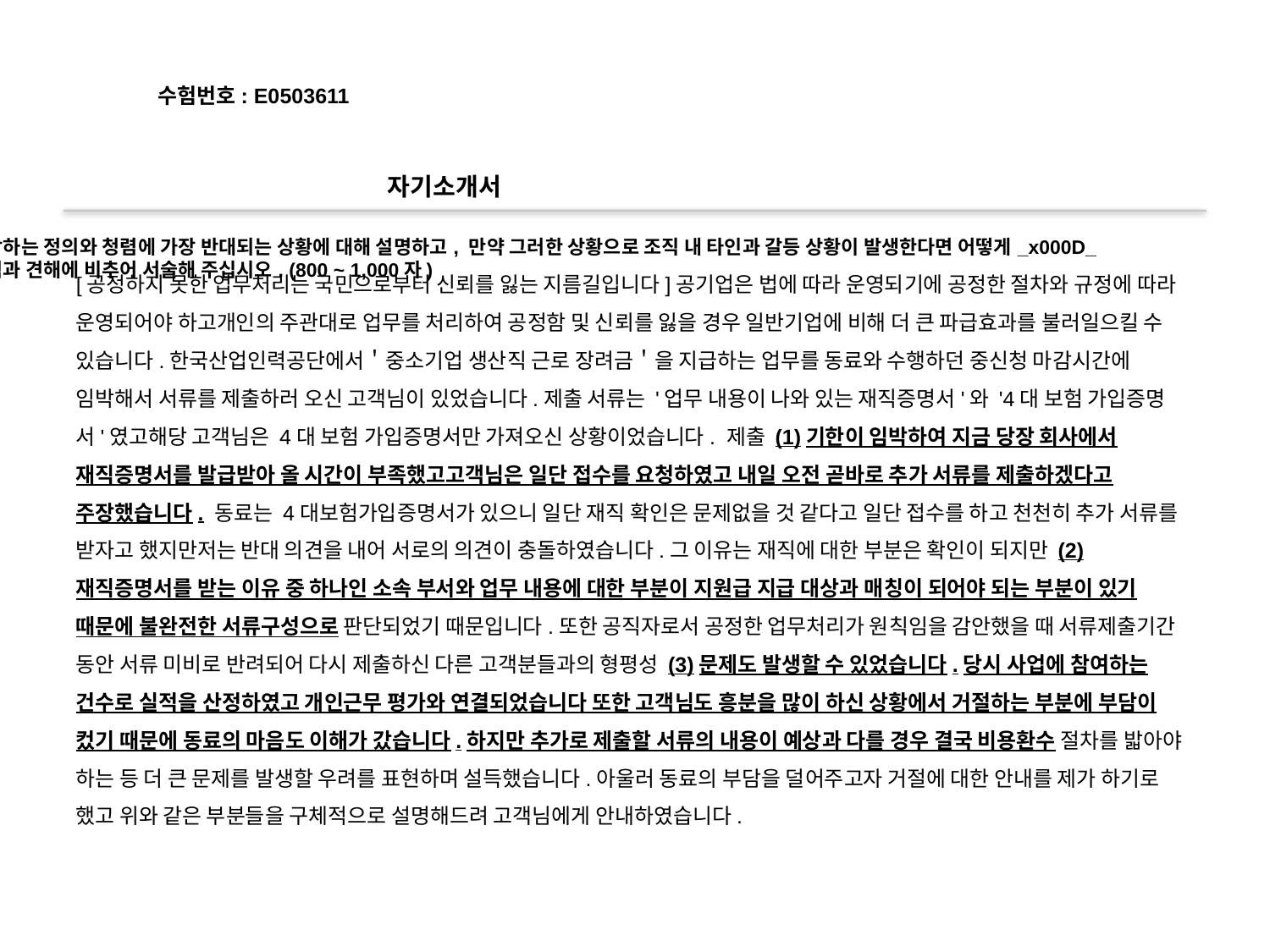

수험번호: E0503611
#

자기소개서

조직 생활에서 본인이 생각하는 정의와 청렴에 가장 반대되는 상황에 대해 설명하고, 만약 그러한 상황으로 조직 내 타인과 갈등 상황이 발생한다면 어떻게_x000D_
대처할 것인지 본인의 경험과 견해에 비추어 서술해 주십시오. (800 ~ 1,000자)

[공정하지 못한 업무처리는 국민으로부터 신뢰를 잃는 지름길입니다]공기업은 법에 따라 운영되기에 공정한 절차와 규정에 따라 운영되어야 하고개인의 주관대로 업무를 처리하여 공정함 및 신뢰를 잃을 경우 일반기업에 비해 더 큰 파급효과를 불러일으킬 수 있습니다.한국산업인력공단에서＇중소기업 생산직 근로 장려금＇을 지급하는 업무를 동료와 수행하던 중신청 마감시간에 임박해서 서류를 제출하러 오신 고객님이 있었습니다.제출 서류는 '업무 내용이 나와 있는 재직증명서'와 '4대 보험 가입증명서'였고해당 고객님은 4대 보험 가입증명서만 가져오신 상황이었습니다. 제출 (1)기한이 임박하여 지금 당장 회사에서 재직증명서를 발급받아 올 시간이 부족했고고객님은 일단 접수를 요청하였고 내일 오전 곧바로 추가 서류를 제출하겠다고 주장했습니다. 동료는 4대보험가입증명서가 있으니 일단 재직 확인은 문제없을 것 같다고 일단 접수를 하고 천천히 추가 서류를 받자고 했지만저는 반대 의견을 내어 서로의 의견이 충돌하였습니다.그 이유는 재직에 대한 부분은 확인이 되지만 (2)재직증명서를 받는 이유 중 하나인 소속 부서와 업무 내용에 대한 부분이 지원급 지급 대상과 매칭이 되어야 되는 부분이 있기 때문에 불완전한 서류구성으로 판단되었기 때문입니다.또한 공직자로서 공정한 업무처리가 원칙임을 감안했을 때 서류제출기간 동안 서류 미비로 반려되어 다시 제출하신 다른 고객분들과의 형평성 (3)문제도 발생할 수 있었습니다.당시 사업에 참여하는 건수로 실적을 산정하였고 개인근무 평가와 연결되었습니다 또한 고객님도 흥분을 많이 하신 상황에서 거절하는 부분에 부담이 컸기 때문에 동료의 마음도 이해가 갔습니다.하지만 추가로 제출할 서류의 내용이 예상과 다를 경우 결국 비용환수 절차를 밟아야 하는 등 더 큰 문제를 발생할 우려를 표현하며 설득했습니다.아울러 동료의 부담을 덜어주고자 거절에 대한 안내를 제가 하기로 했고 위와 같은 부분들을 구체적으로 설명해드려 고객님에게 안내하였습니다.

자기소개서 기반 면접 질문 제안

(1) 공정한 업무 처리와 관련하여 동료와 의견 충돌이 있었을 때 어떤 해결책을 제시했나요?
(2) 불완전한 서류를 반려해야 했던 결정의 주요 이유는 무엇인가요?
(3) 형평성 문제를 고려하여 고객에게 거절을 설명한 구체적인 방법은 무엇인가요?